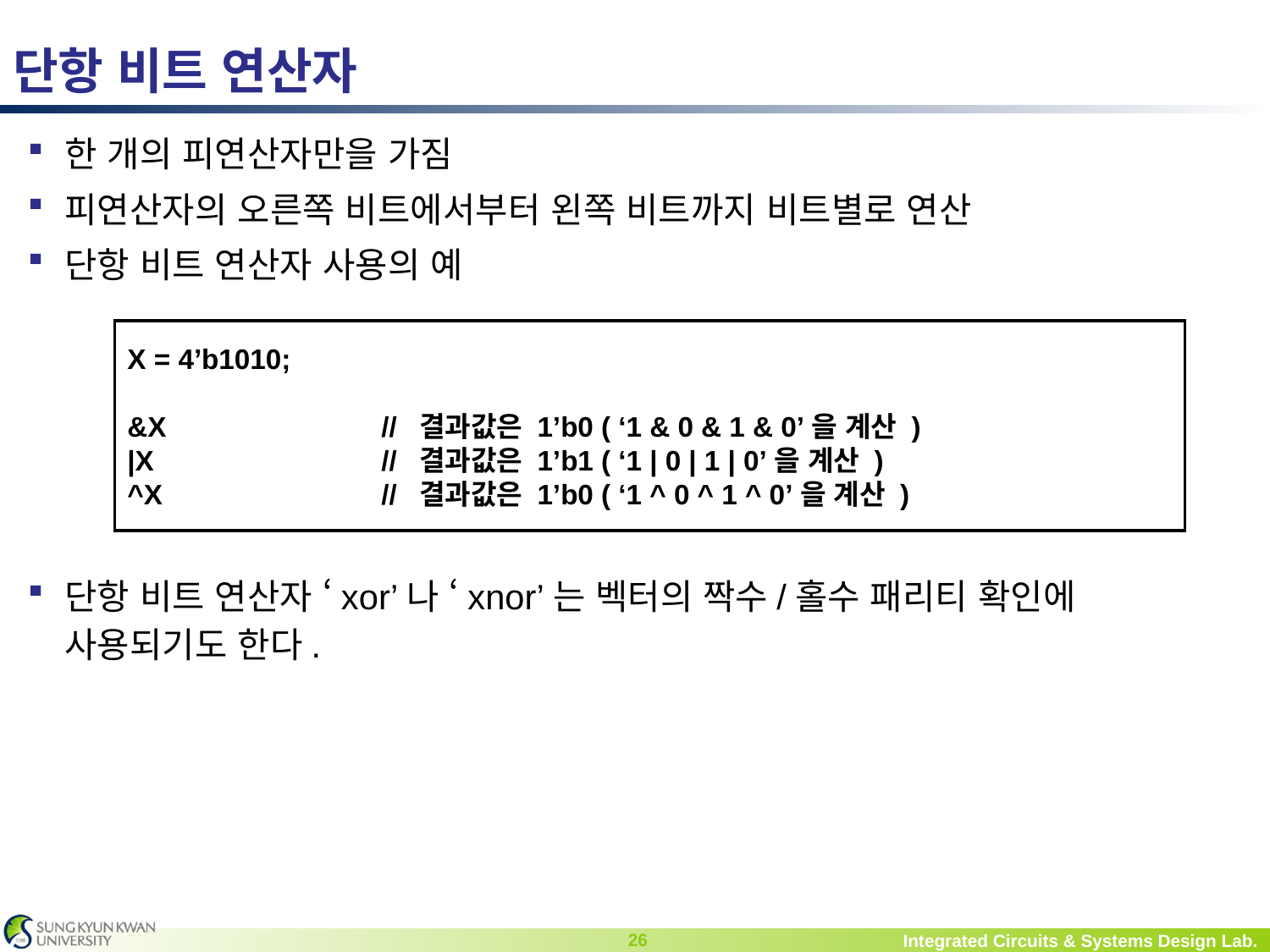

# 단항 비트 연산자
한 개의 피연산자만을 가짐
피연산자의 오른쪽 비트에서부터 왼쪽 비트까지 비트별로 연산
단항 비트 연산자 사용의 예

단항 비트 연산자 ‘xor’나 ‘xnor’는 벡터의 짝수/홀수 패리티 확인에 사용되기도 한다.

X = 4’b1010;

&X		//  결과값은 1’b0 ( ‘1 & 0 & 1 & 0’을 계산 )
|X		//  결과값은 1’b1 ( ‘1 | 0 | 1 | 0’을 계산 )
^X		//  결과값은 1’b0 ( ‘1 ^ 0 ^ 1 ^ 0’을 계산 )